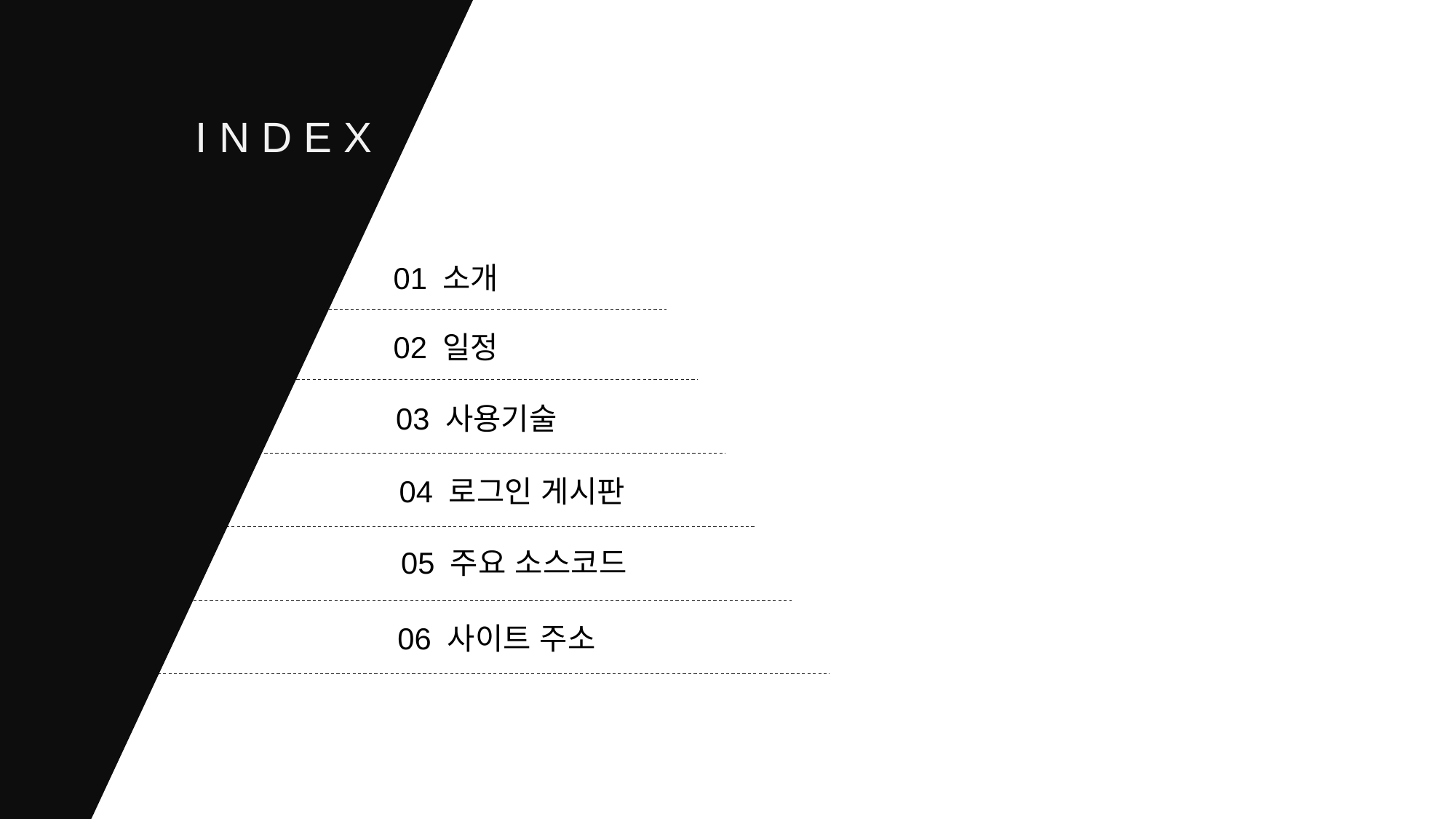

I N D E X
01 소개
02 일정
03 사용기술
04 로그인 게시판
05 주요 소스코드
06 사이트 주소